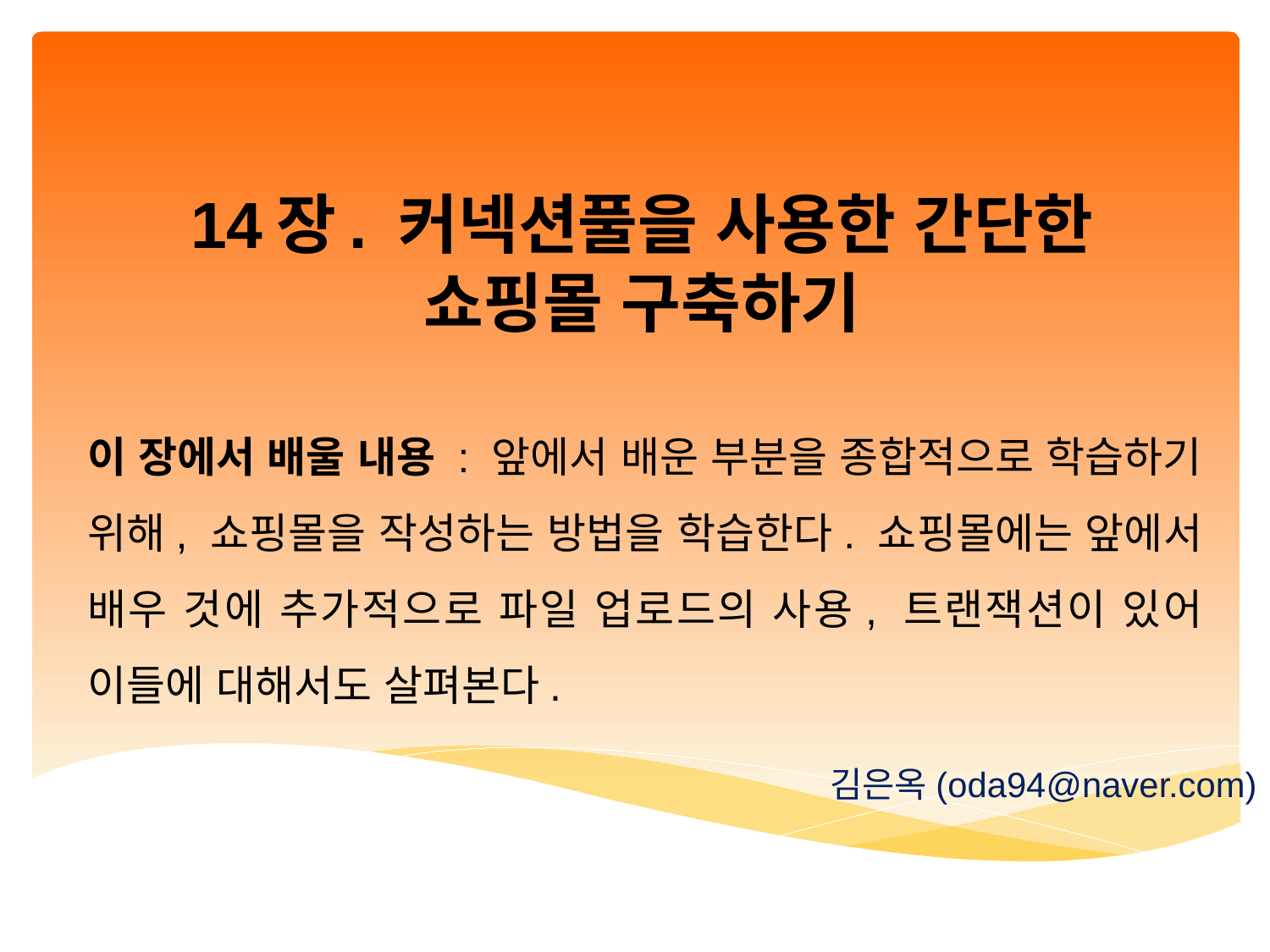

# 14장. 커넥션풀을 사용한 간단한 쇼핑몰 구축하기
이 장에서 배울 내용 : 앞에서 배운 부분을 종합적으로 학습하기 위해, 쇼핑몰을 작성하는 방법을 학습한다. 쇼핑몰에는 앞에서 배우 것에 추가적으로 파일 업로드의 사용, 트랜잭션이 있어 이들에 대해서도 살펴본다.
김은옥(oda94@naver.com)